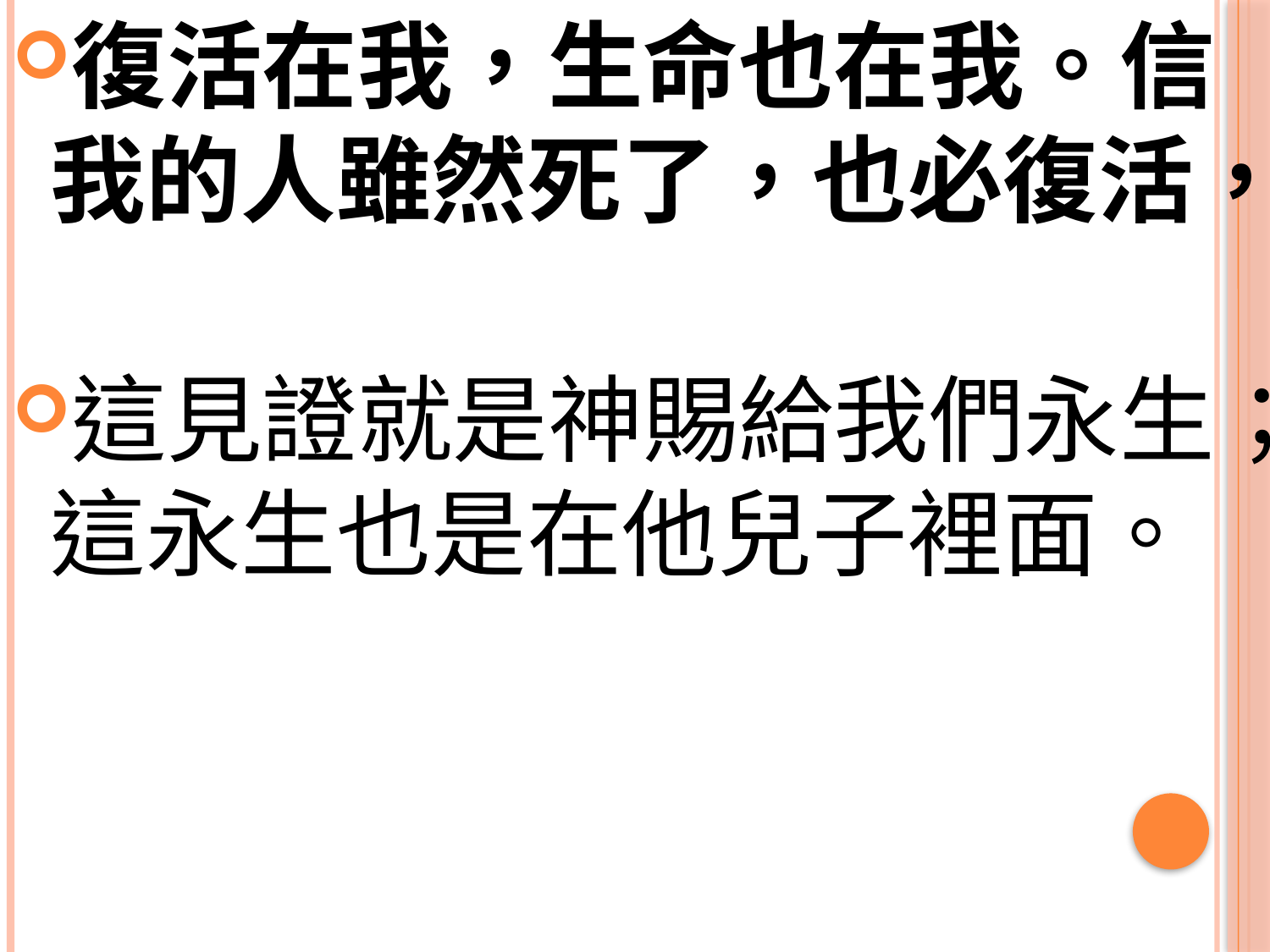

復活在我，生命也在我。信我的人雖然死了，也必復活，
這見證就是神賜給我們永生；這永生也是在他兒子裡面。